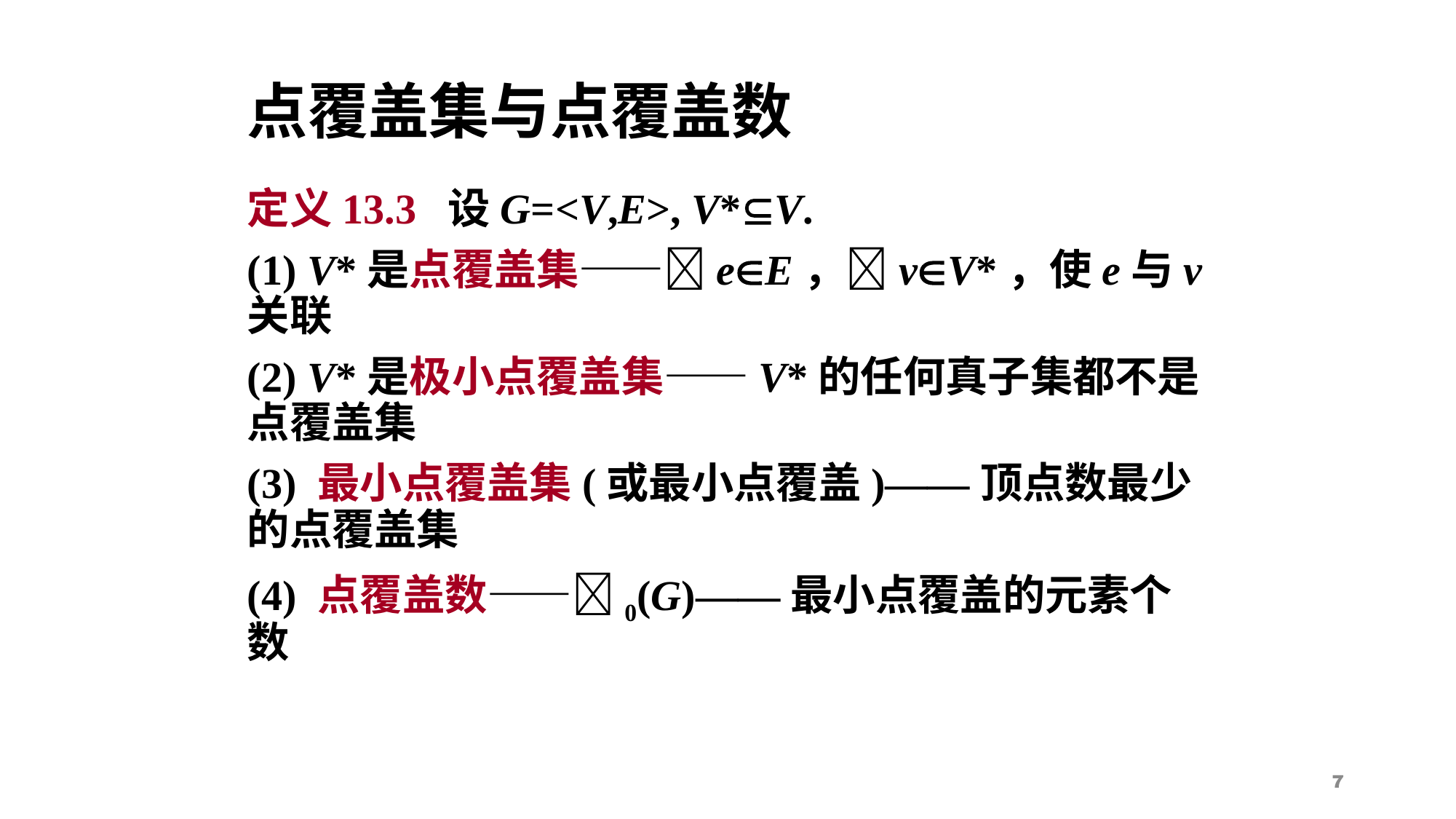

# 点覆盖集与点覆盖数
定义13.3  设G=<V,E>, V*⊆V.
(1) V*是点覆盖集——∀e∈E，∃v∈V*，使e与v关联
(2) V*是极小点覆盖集——V*的任何真子集都不是点覆盖集
(3) 最小点覆盖集(或最小点覆盖)——顶点数最少的点覆盖集
(4) 点覆盖数——α0(G)——最小点覆盖的元素个数
7